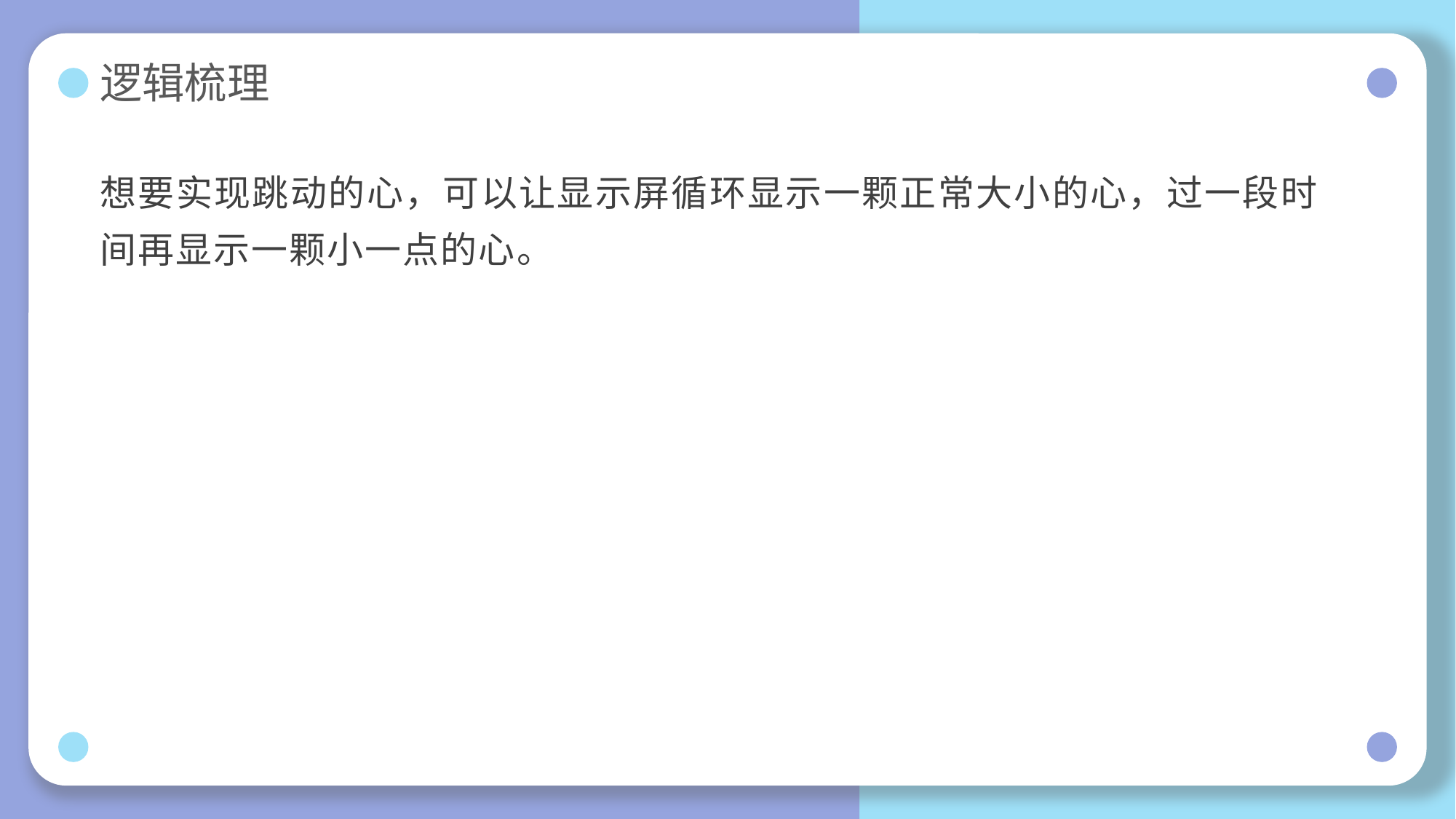

# 逻辑梳理
想要实现跳动的心，可以让显示屏循环显示一颗正常大小的心，过一段时间再显示一颗小一点的心。